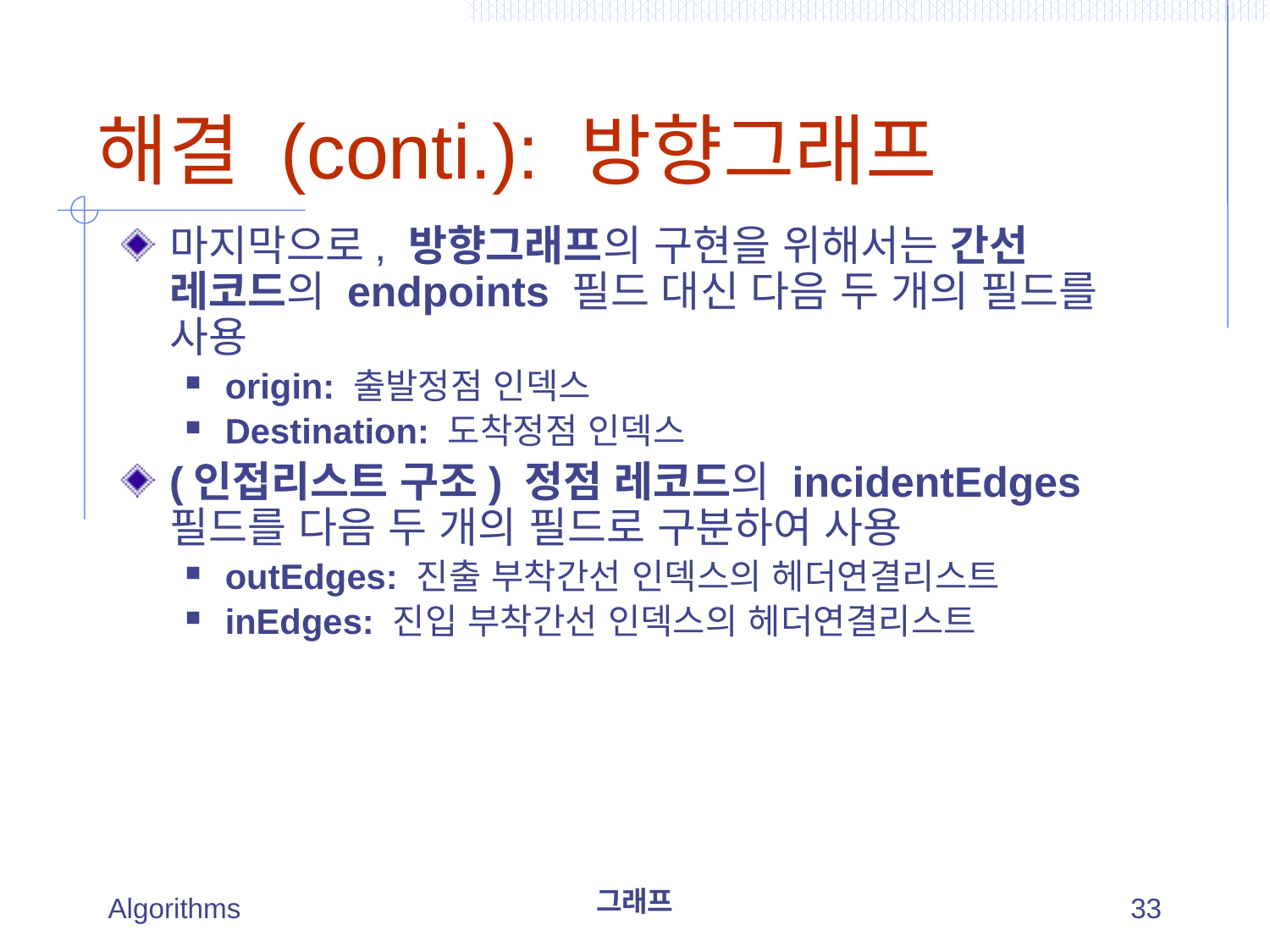

# 해결 (conti.): 방향그래프
마지막으로, 방향그래프의 구현을 위해서는 간선 레코드의 endpoints 필드 대신 다음 두 개의 필드를 사용
origin: 출발정점 인덱스
Destination: 도착정점 인덱스
(인접리스트 구조) 정점 레코드의 incidentEdges 필드를 다음 두 개의 필드로 구분하여 사용
outEdges: 진출 부착간선 인덱스의 헤더연결리스트
inEdges: 진입 부착간선 인덱스의 헤더연결리스트
Algorithms
그래프
33